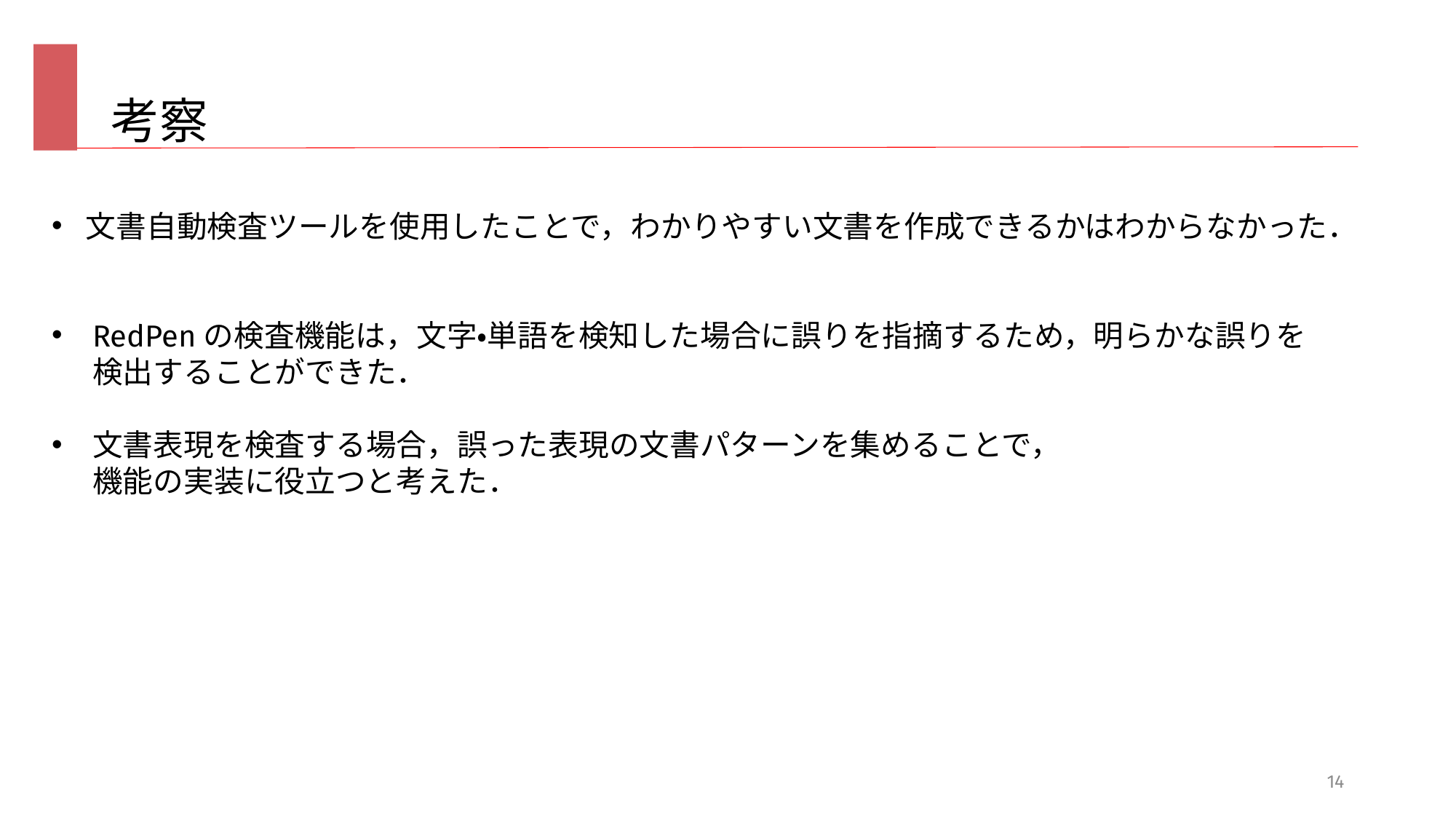

# 考察

文書自動検査ツールを使用したことで，わかりやすい文書を作成できるかはわからなかった．

RedPenの検査機能は，文字・単語を検知した場合に誤りを指摘するため，明らかな誤りを
検出することができた．
文書表現を検査する場合，誤った表現の文書パターンを集めることで，
機能の実装に役立つと考えた．
14